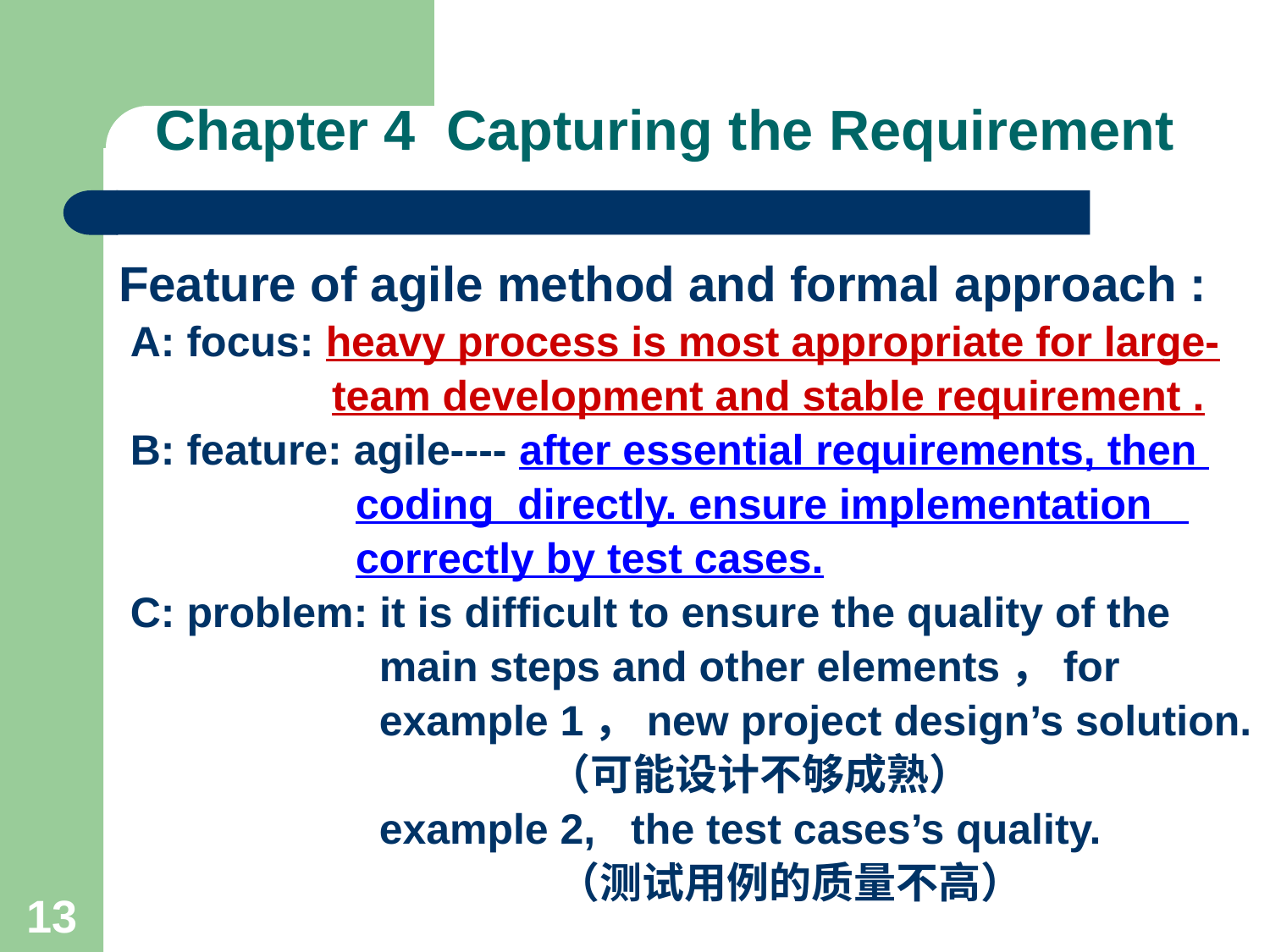

# Chapter 4  Capturing the Requirement
Feature of agile method and formal approach :
 A: focus: heavy process is most appropriate for large-
                  team development and stable requirement .
 B: feature: agile---- after essential requirements, then
                    coding  directly. ensure implementation
                    correctly by test cases.
 C: problem: it is difficult to ensure the quality of the
                      main steps and other elements，for
                      example 1，new project design’s solution.
                                            （可能设计不够成熟）
                      example 2,   the test cases’s quality.
                                             （测试用例的质量不高）
13